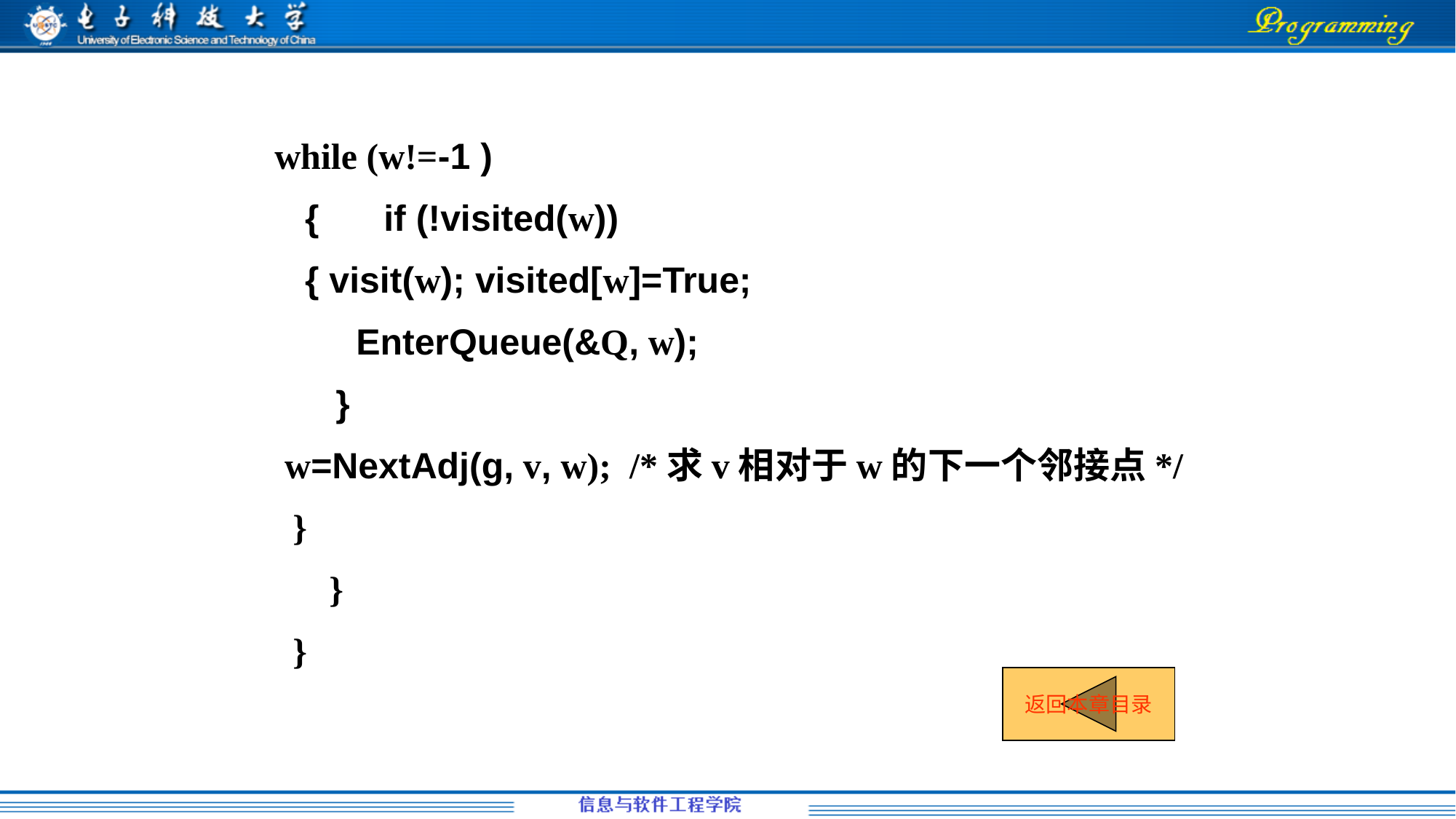

while (w!=-1 )
   {	if (!visited(w))
   { visit(w); visited[w]=True;
        EnterQueue(&Q, w);
      }
 w=NextAdj(g, v, w);  /*求v相对于w的下一个邻接点*/
  }
      }
  }
返回本章目录